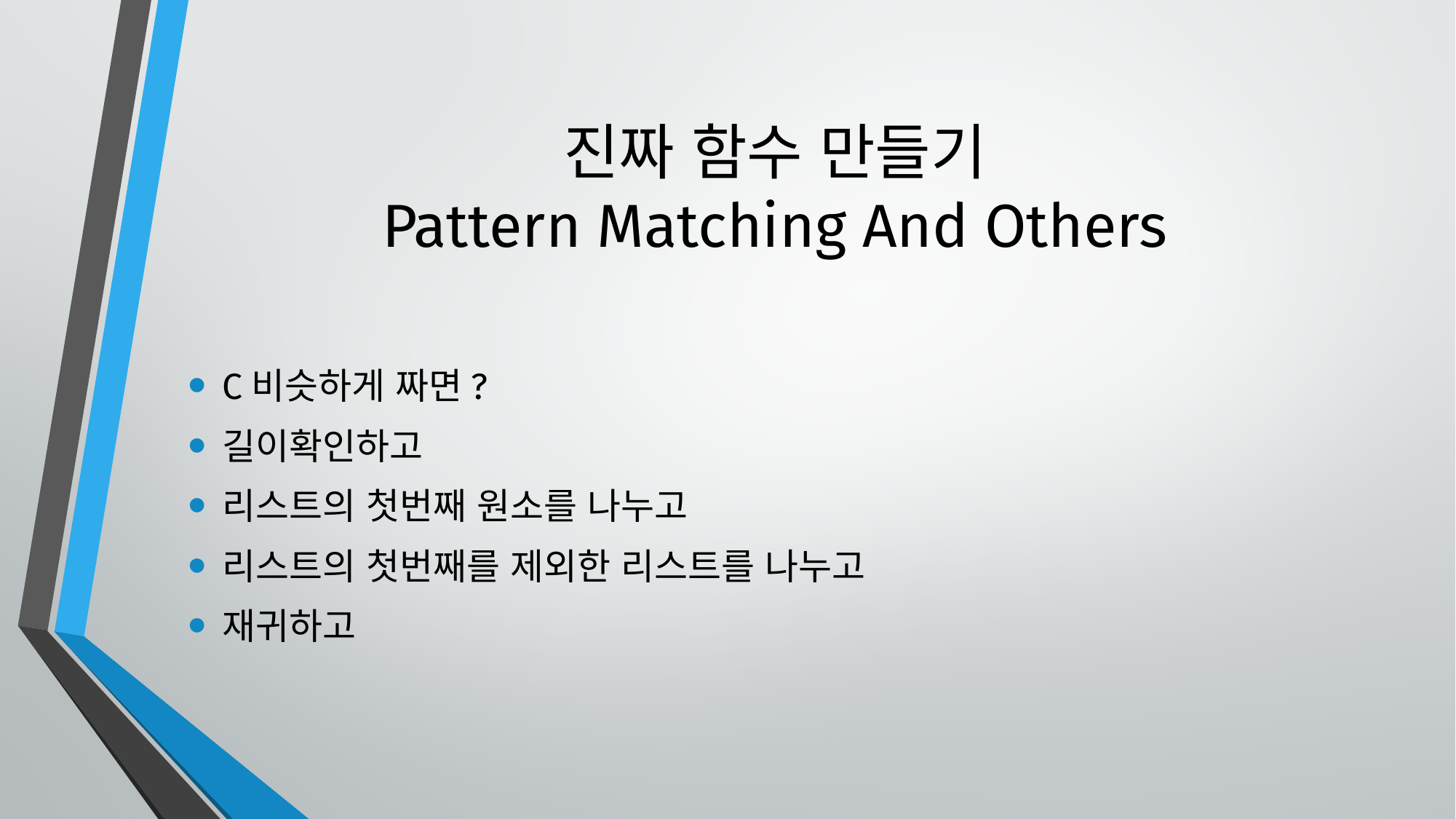

# 진짜 함수 만들기 Pattern Matching And Others
C비슷하게 짜면?
길이확인하고
리스트의 첫번째 원소를 나누고
리스트의 첫번째를 제외한 리스트를 나누고
재귀하고